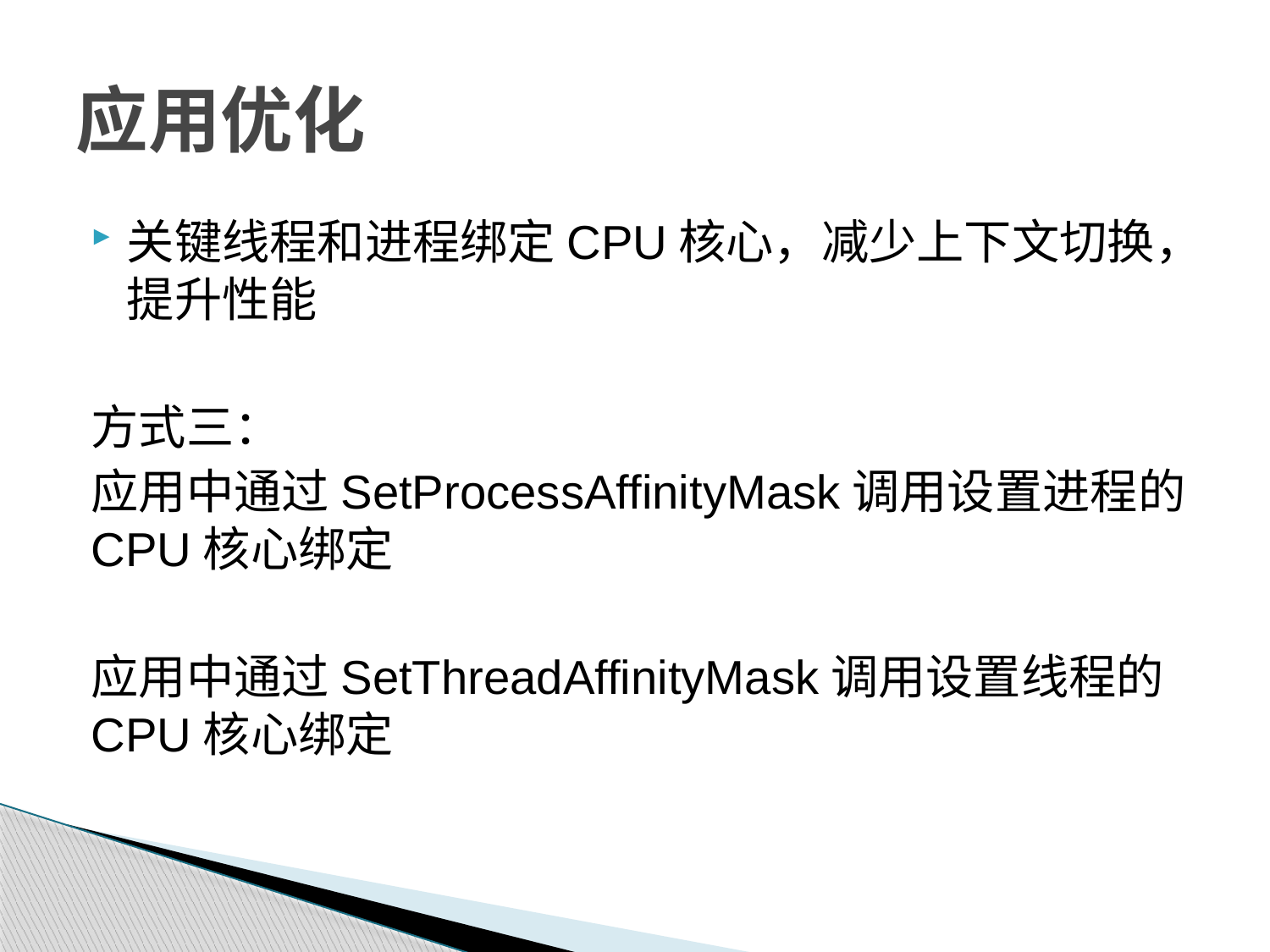

# 应用优化
关键线程和进程绑定CPU核心，减少上下文切换，提升性能

方式三：
应用中通过SetProcessAffinityMask调用设置进程的CPU核心绑定

应用中通过SetThreadAffinityMask调用设置线程的CPU核心绑定